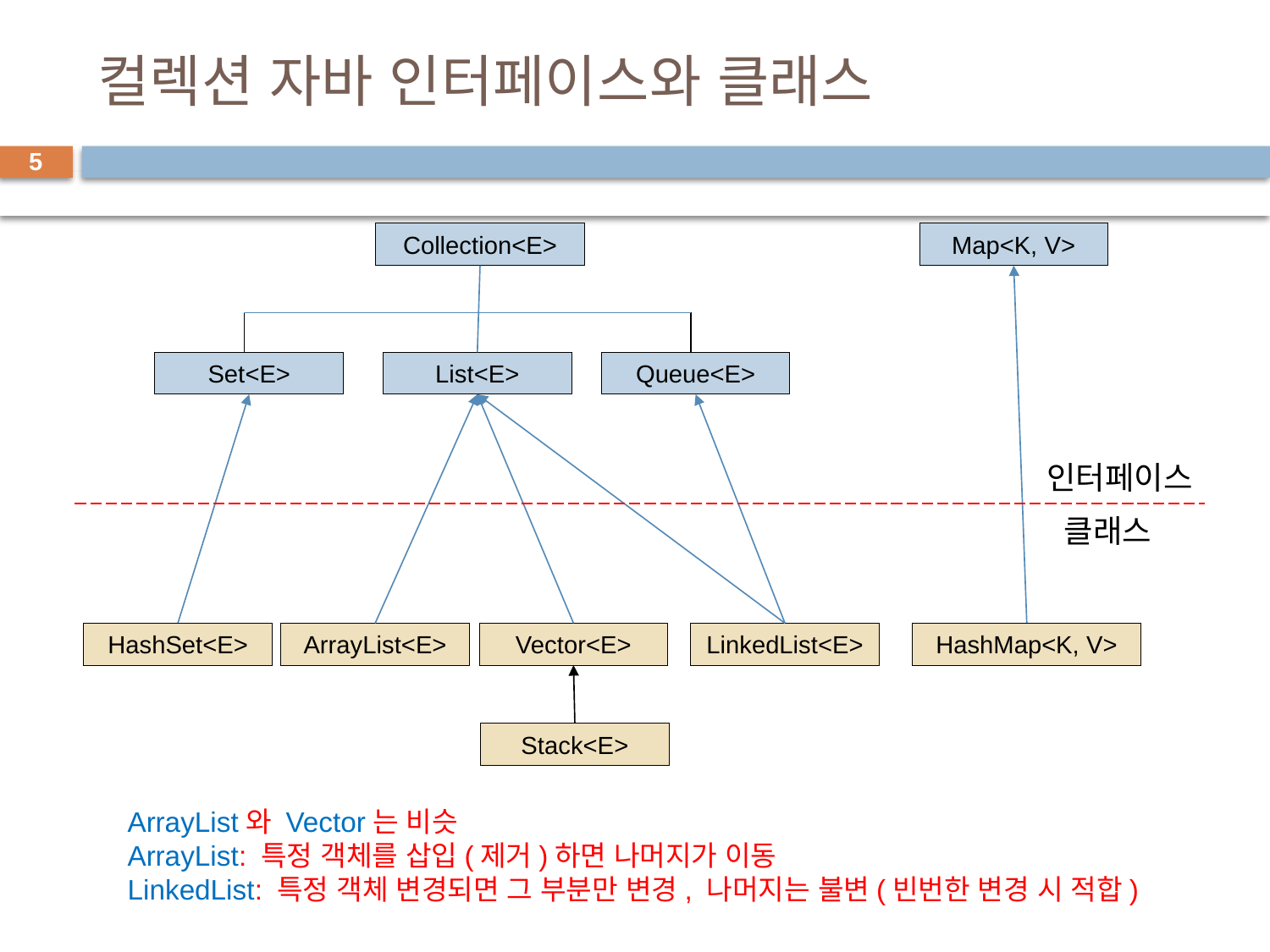

# 컬렉션 자바 인터페이스와 클래스
5
Map<K, V>
Collection<E>
Set<E>
List<E>
Queue<E>
인터페이스
클래스
HashSet<E>
ArrayList<E>
Vector<E>
LinkedList<E>
HashMap<K, V>
Stack<E>
ArrayList와 Vector는 비슷
ArrayList: 특정 객체를 삽입(제거)하면 나머지가 이동
LinkedList: 특정 객체 변경되면 그 부분만 변경, 나머지는 불변(빈번한 변경 시 적합)